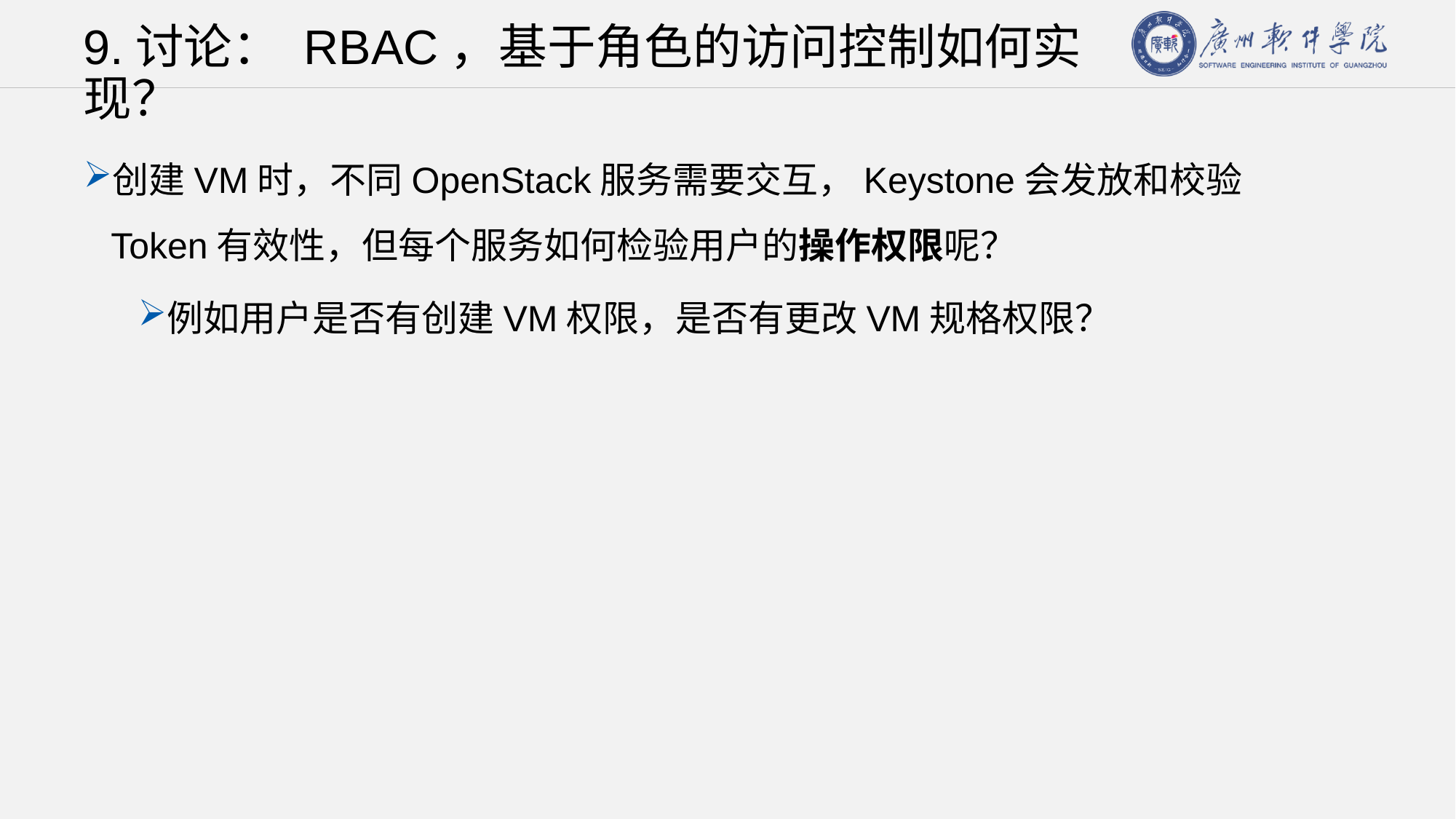

# 9.讨论： RBAC，基于角色的访问控制如何实现？
创建VM时，不同OpenStack服务需要交互，Keystone会发放和校验Token有效性，但每个服务如何检验用户的操作权限呢？
例如用户是否有创建VM权限，是否有更改VM规格权限？